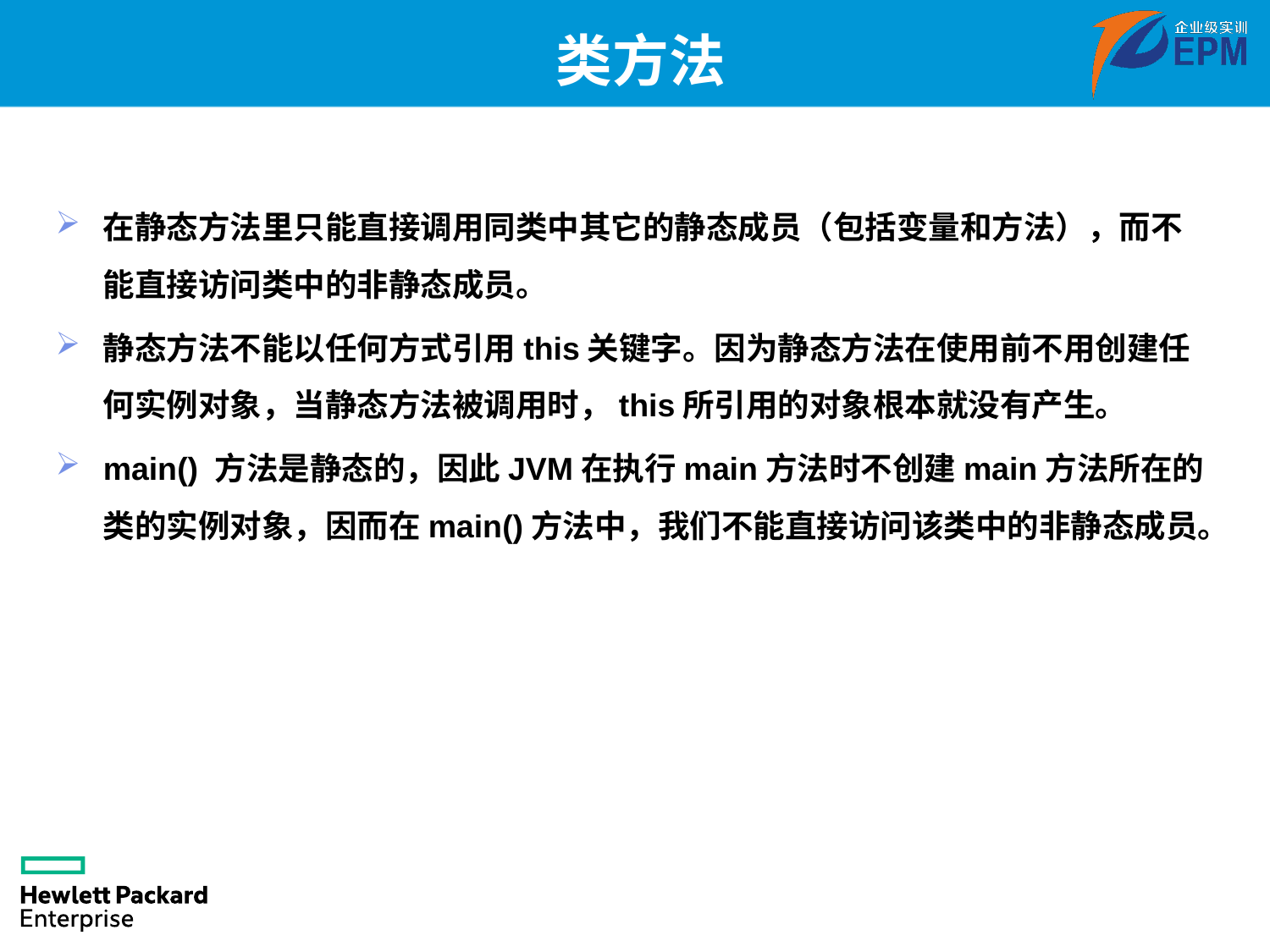

# 类方法
在静态方法里只能直接调用同类中其它的静态成员（包括变量和方法），而不能直接访问类中的非静态成员。
静态方法不能以任何方式引用this关键字。因为静态方法在使用前不用创建任何实例对象，当静态方法被调用时，this所引用的对象根本就没有产生。
main() 方法是静态的，因此JVM在执行main方法时不创建main方法所在的类的实例对象，因而在main()方法中，我们不能直接访问该类中的非静态成员。